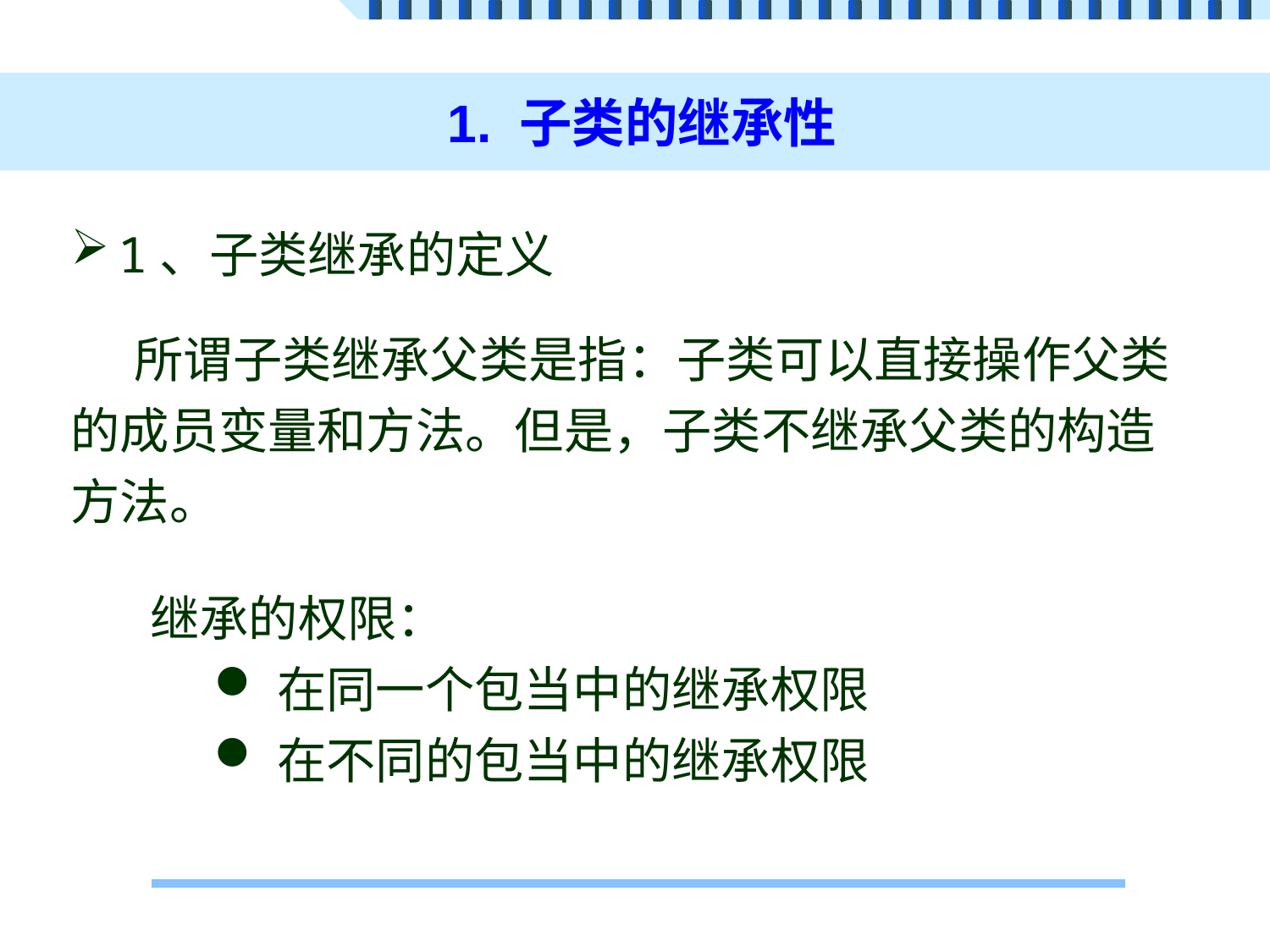

# 1. 子类的继承性
1、子类继承的定义
所谓子类继承父类是指：子类可以直接操作父类的成员变量和方法。但是，子类不继承父类的构造方法。
继承的权限：
在同一个包当中的继承权限
在不同的包当中的继承权限